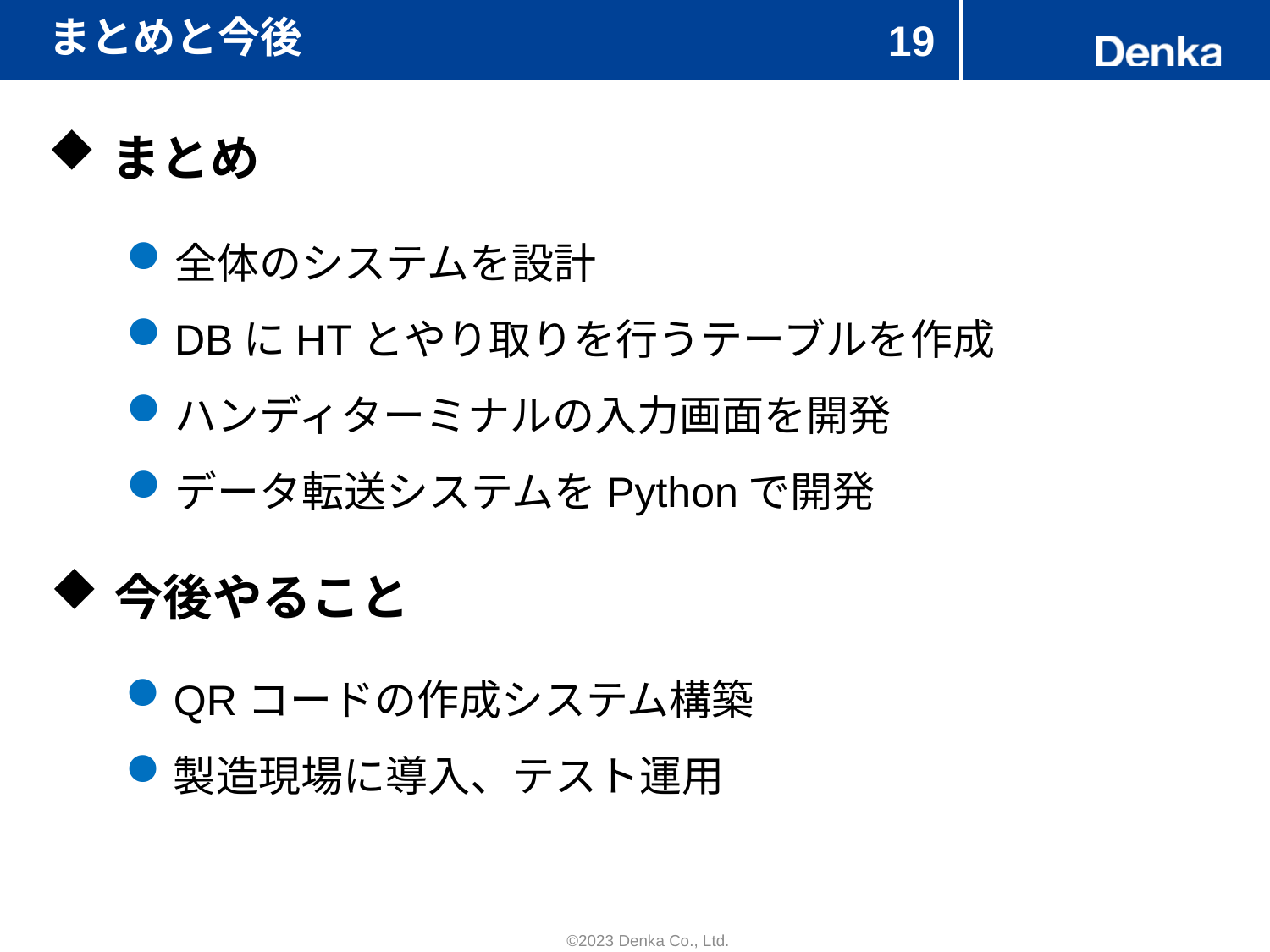

# まとめと今後
19
まとめ
全体のシステムを設計
DBにHTとやり取りを行うテーブルを作成
ハンディターミナルの入力画面を開発
データ転送システムをPythonで開発
今後やること
QRコードの作成システム構築
製造現場に導入、テスト運用